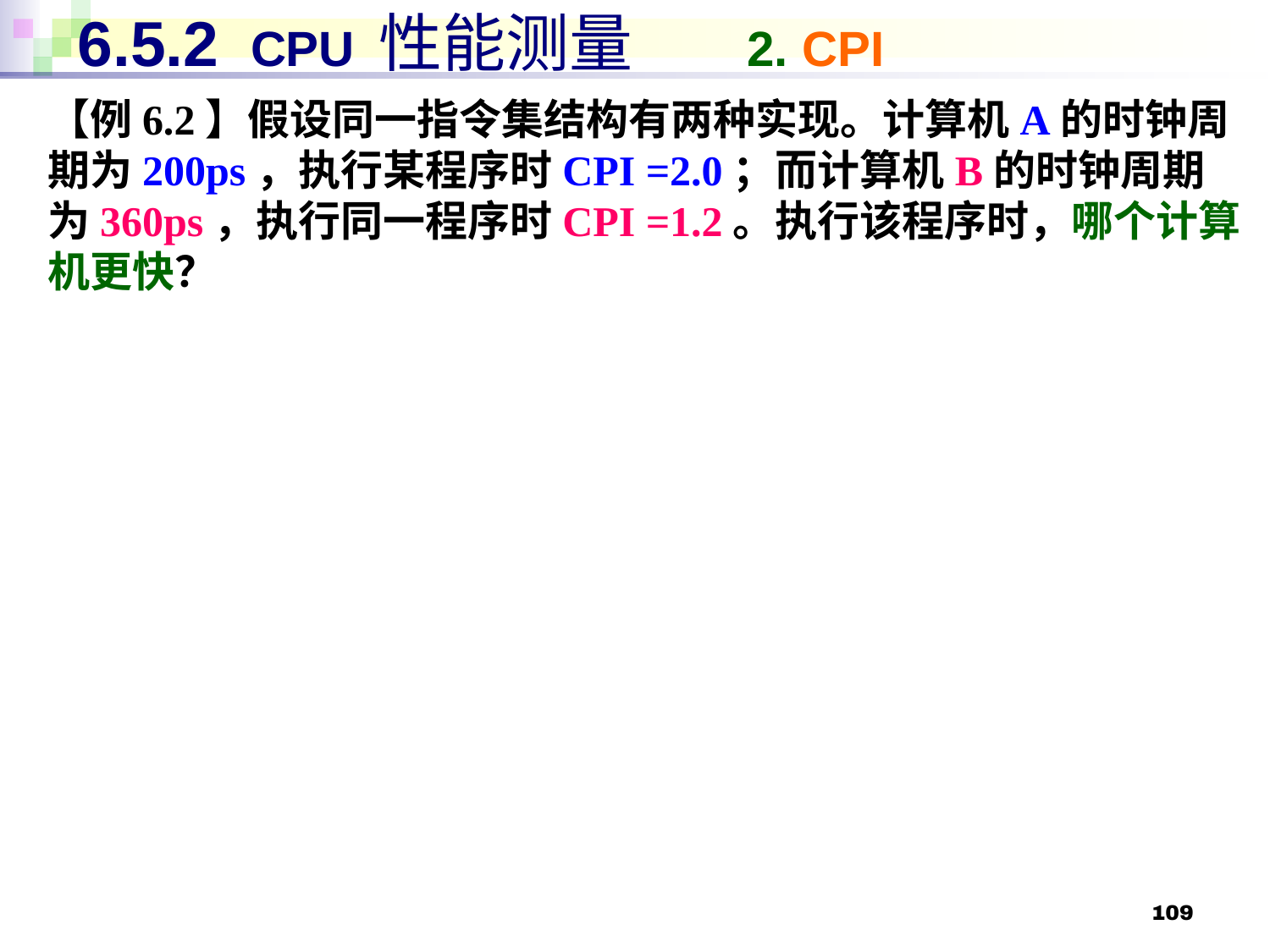

# 6.5.2  CPU 性能测量       2. CPI
【例6.2】假设同一指令集结构有两种实现。计算机A的时钟周期为200ps，执行某程序时CPI =2.0；而计算机B的时钟周期为360ps，执行同一程序时CPI =1.2。执行该程序时，哪个计算机更快？
109